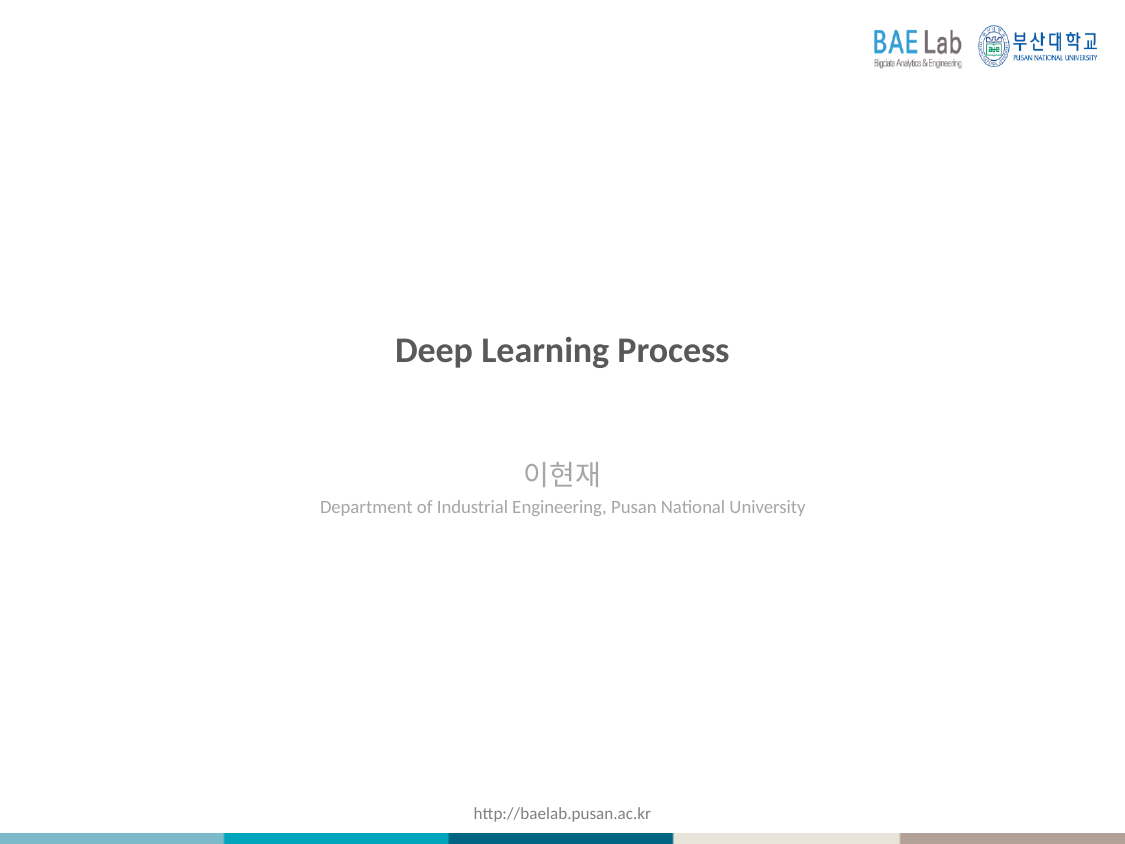

Deep Learning Process
이현재
Department of Industrial Engineering, Pusan National University